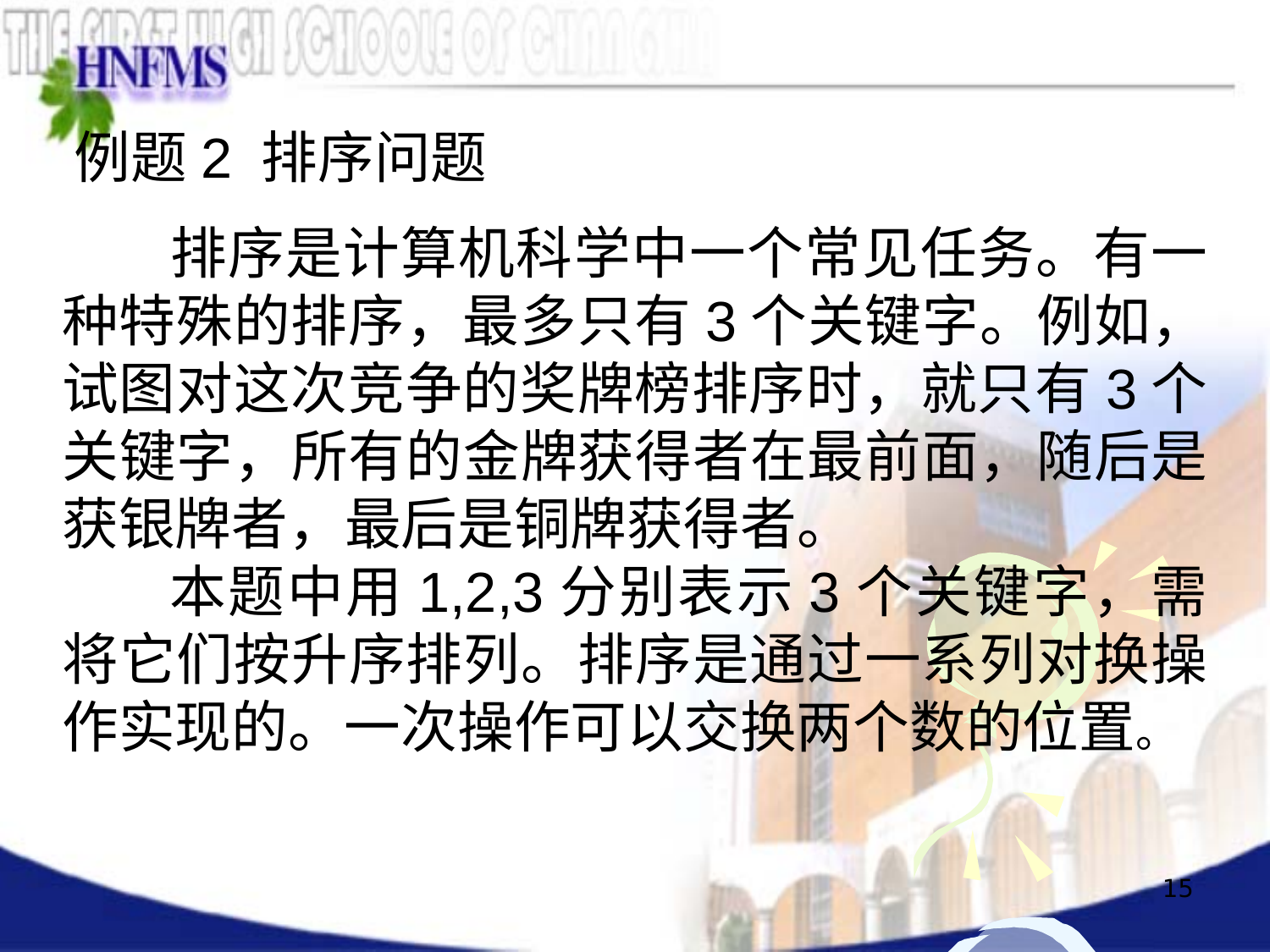

# 例题2 排序问题
         排序是计算机科学中一个常见任务。有一种特殊的排序，最多只有3个关键字。例如，试图对这次竞争的奖牌榜排序时，就只有3个关键字，所有的金牌获得者在最前面，随后是获银牌者，最后是铜牌获得者。
      本题中用1,2,3分别表示3个关键字，需将它们按升序排列。排序是通过一系列对换操作实现的。一次操作可以交换两个数的位置。

15